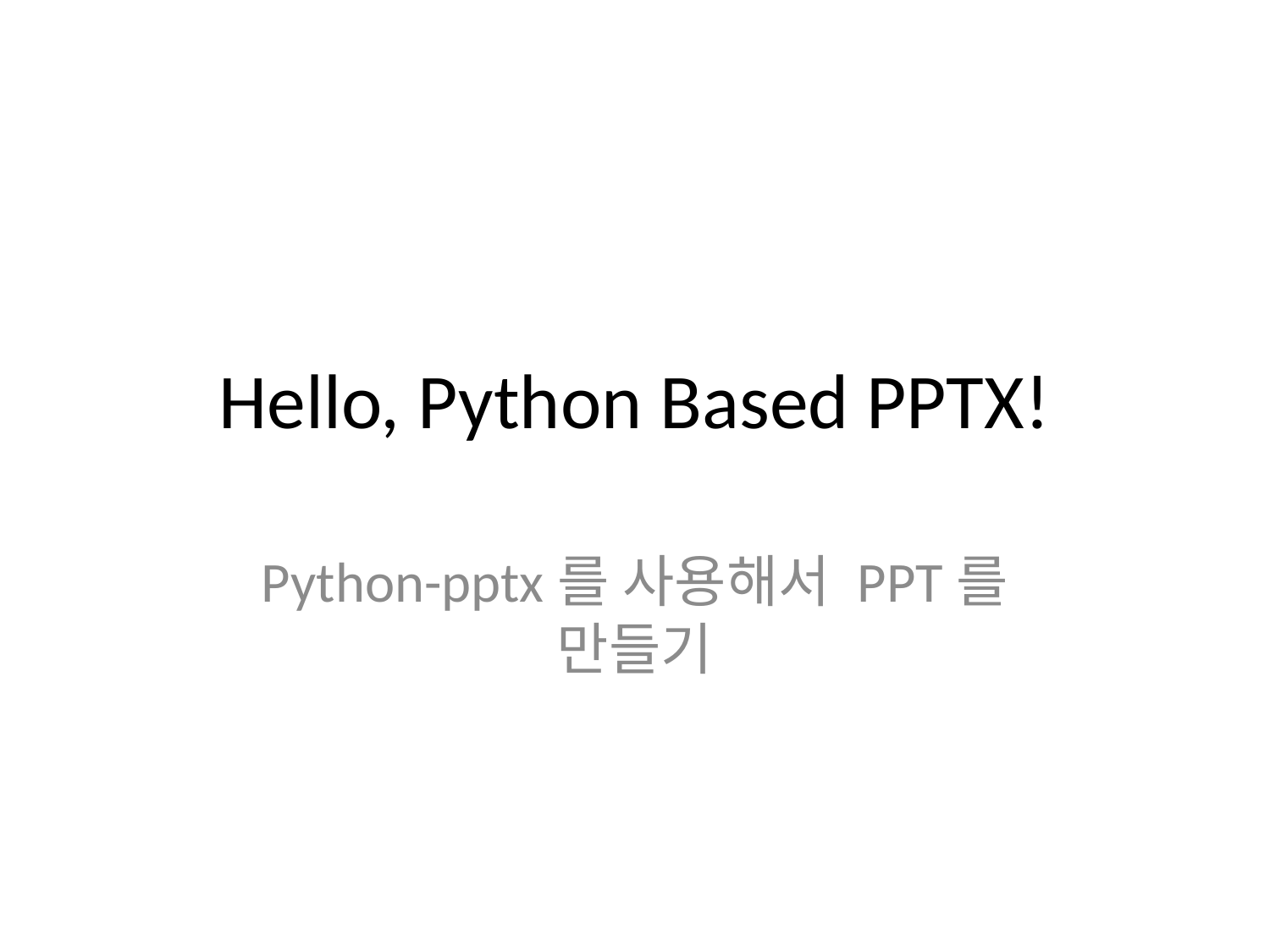

# Hello, Python Based PPTX!
Python-pptx를 사용해서 PPT를 만들기